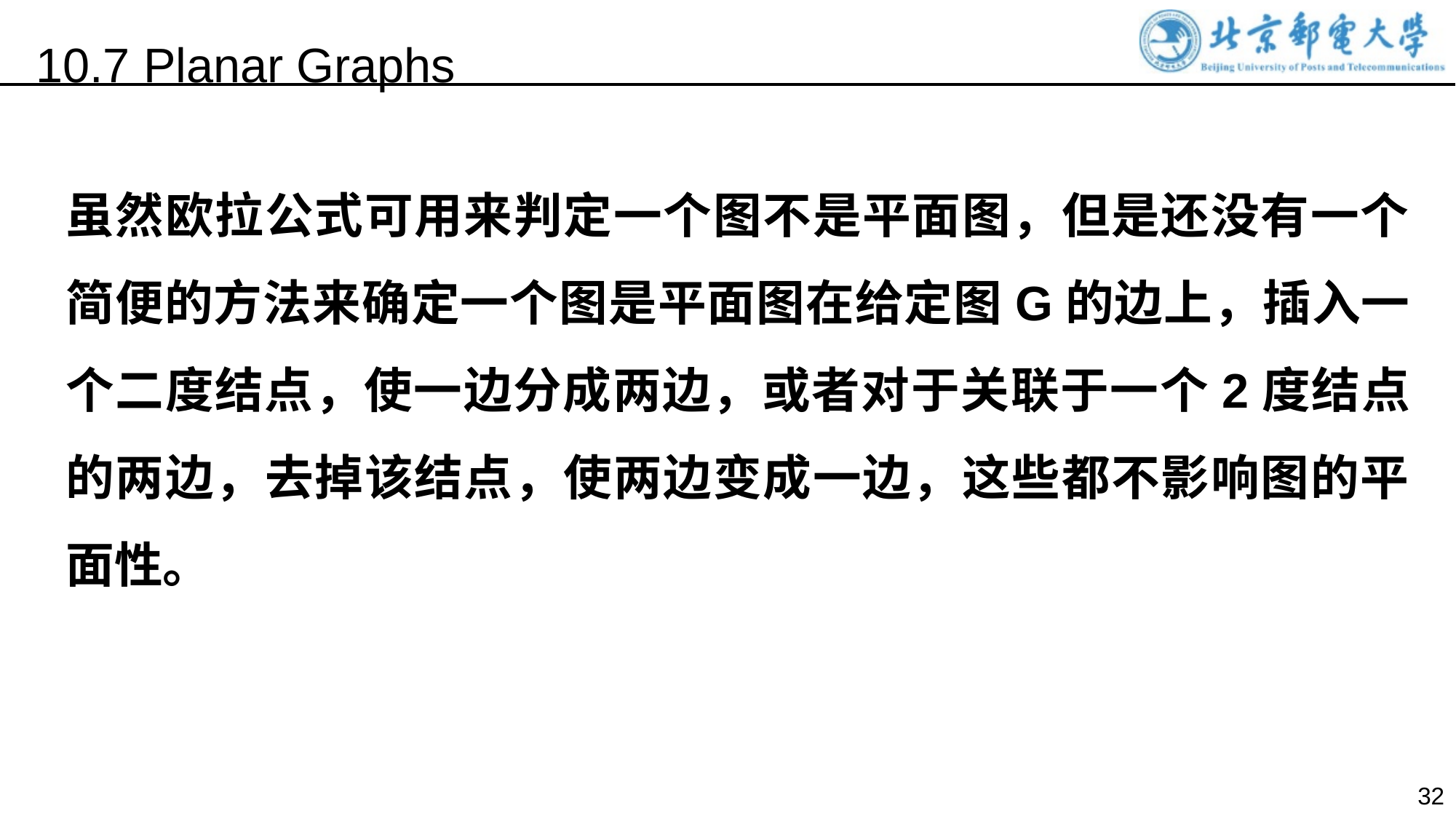

10.7 Planar Graphs
虽然欧拉公式可用来判定一个图不是平面图，但是还没有一个简便的方法来确定一个图是平面图在给定图G的边上，插入一个二度结点，使一边分成两边，或者对于关联于一个2度结点的两边，去掉该结点，使两边变成一边，这些都不影响图的平面性。